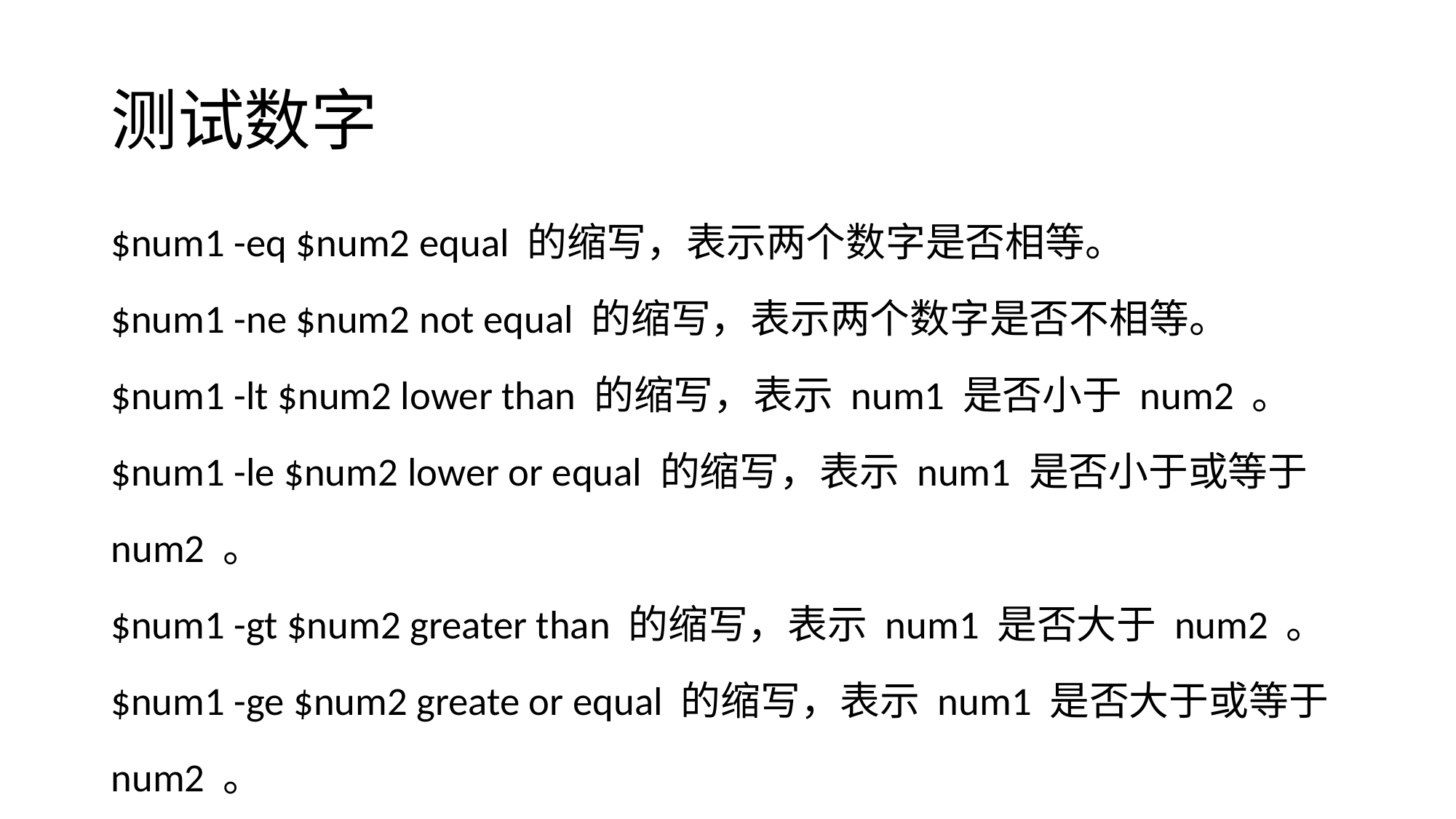

# 测试数字
$num1 -eq $num2 equal 的缩写，表示两个数字是否相等。
$num1 -ne $num2 not equal 的缩写，表示两个数字是否不相等。
$num1 -lt $num2 lower than 的缩写，表示 num1 是否小于 num2 。
$num1 -le $num2 lower or equal 的缩写，表示 num1 是否小于或等于 num2 。
$num1 -gt $num2 greater than 的缩写，表示 num1 是否大于 num2 。
$num1 -ge $num2 greate or equal 的缩写，表示 num1 是否大于或等于 num2 。